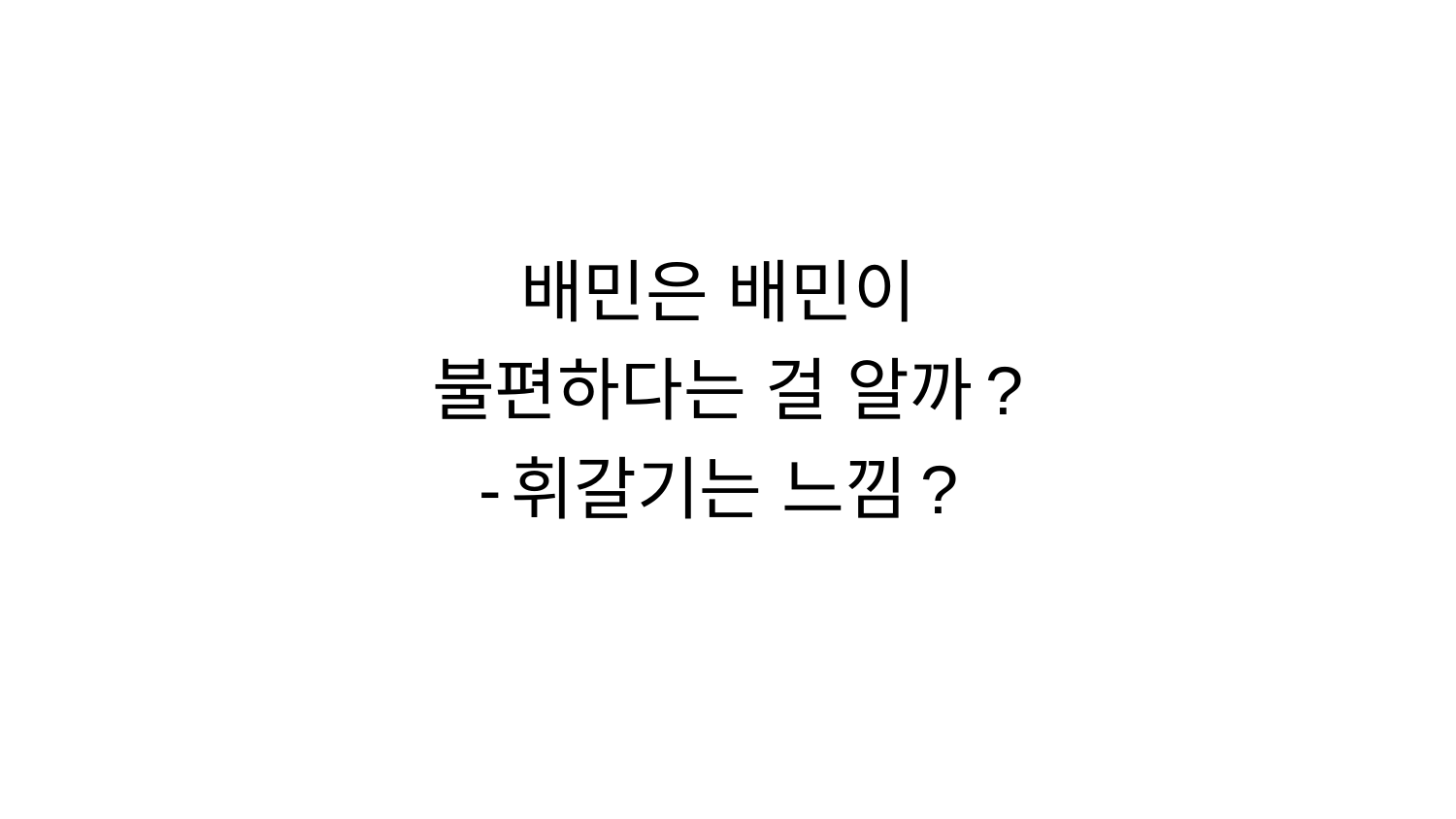

# 배민은 배민이
불편하다는 걸 알까?
-휘갈기는 느낌?